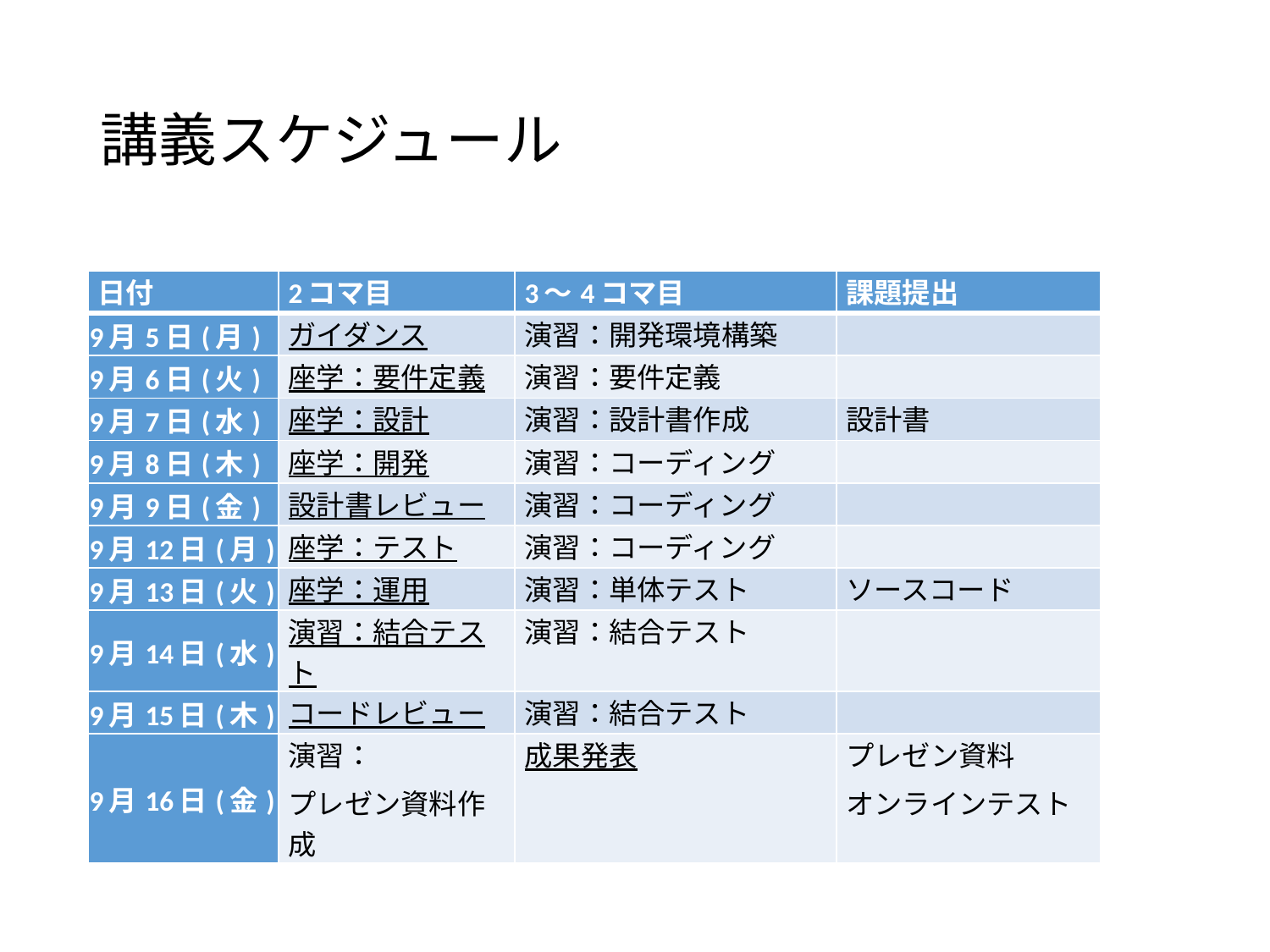

# 講義スケジュール
| 日付 | 2コマ目 | 3～4コマ目 | 課題提出 |
| --- | --- | --- | --- |
| 9月5日(月) | ガイダンス | 演習：開発環境構築 |  |
| 9月6日(火) | 座学：要件定義 | 演習：要件定義 |  |
| 9月7日(水) | 座学：設計 | 演習：設計書作成 | 設計書 |
| 9月8日(木) | 座学：開発 | 演習：コーディング |  |
| 9月9日(金) | 設計書レビュー | 演習：コーディング |  |
| 9月12日(月) | 座学：テスト | 演習：コーディング |  |
| 9月13日(火) | 座学：運用 | 演習：単体テスト | ソースコード |
| 9月14日(水) | 演習：結合テスト | 演習：結合テスト |  |
| 9月15日(木) | コードレビュー | 演習：結合テスト |  |
| 9月16日(金) | 演習： プレゼン資料作成 | 成果発表 | プレゼン資料 オンラインテスト |